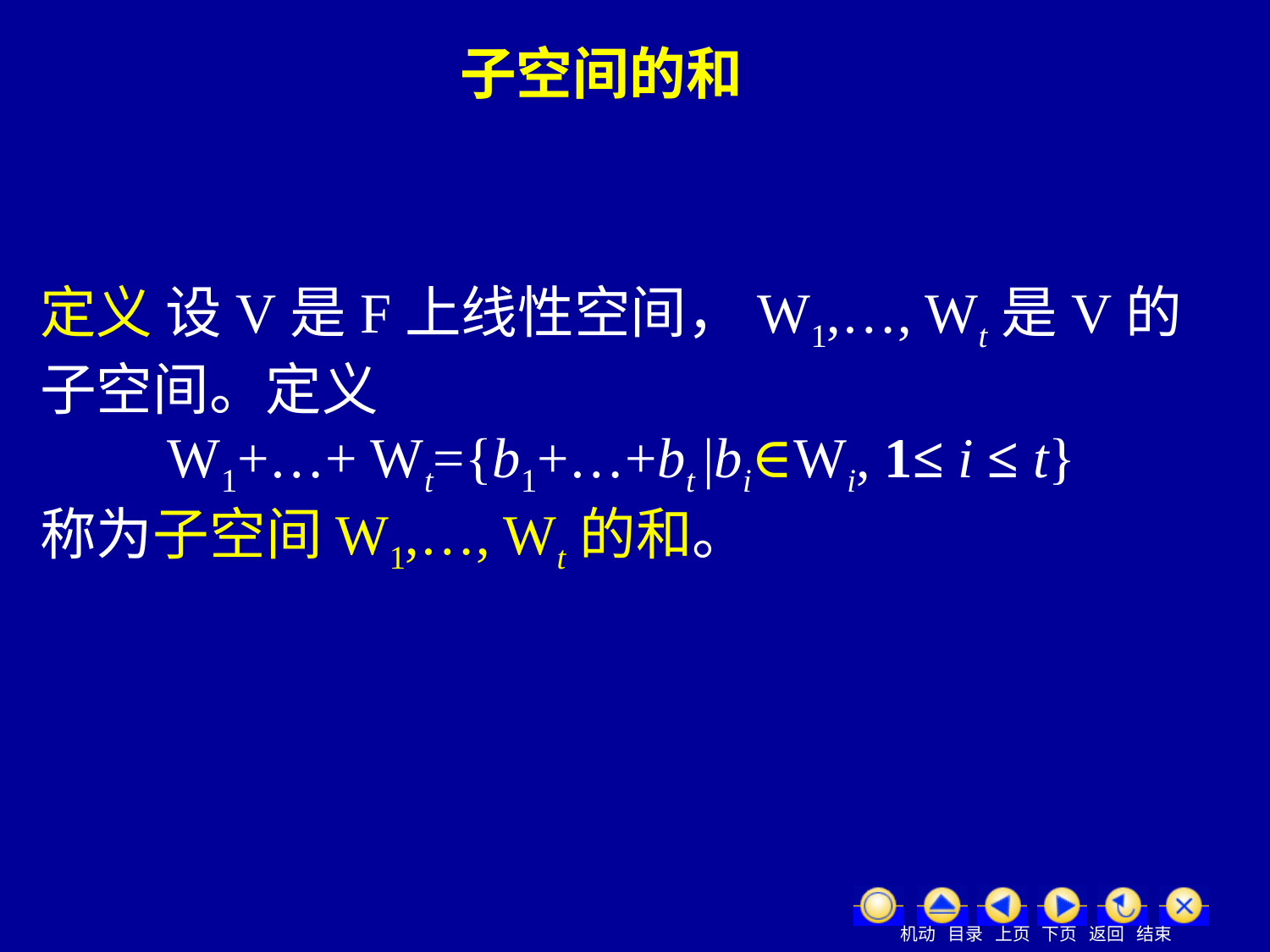

子空间的和
# 定义 设V是F上线性空间，W1,…, Wt是V的子空间。定义 W1+…+ Wt={b1+…+bt |bi∈Wi, 1≤ i ≤ t} 称为子空间W1,…, Wt的和。